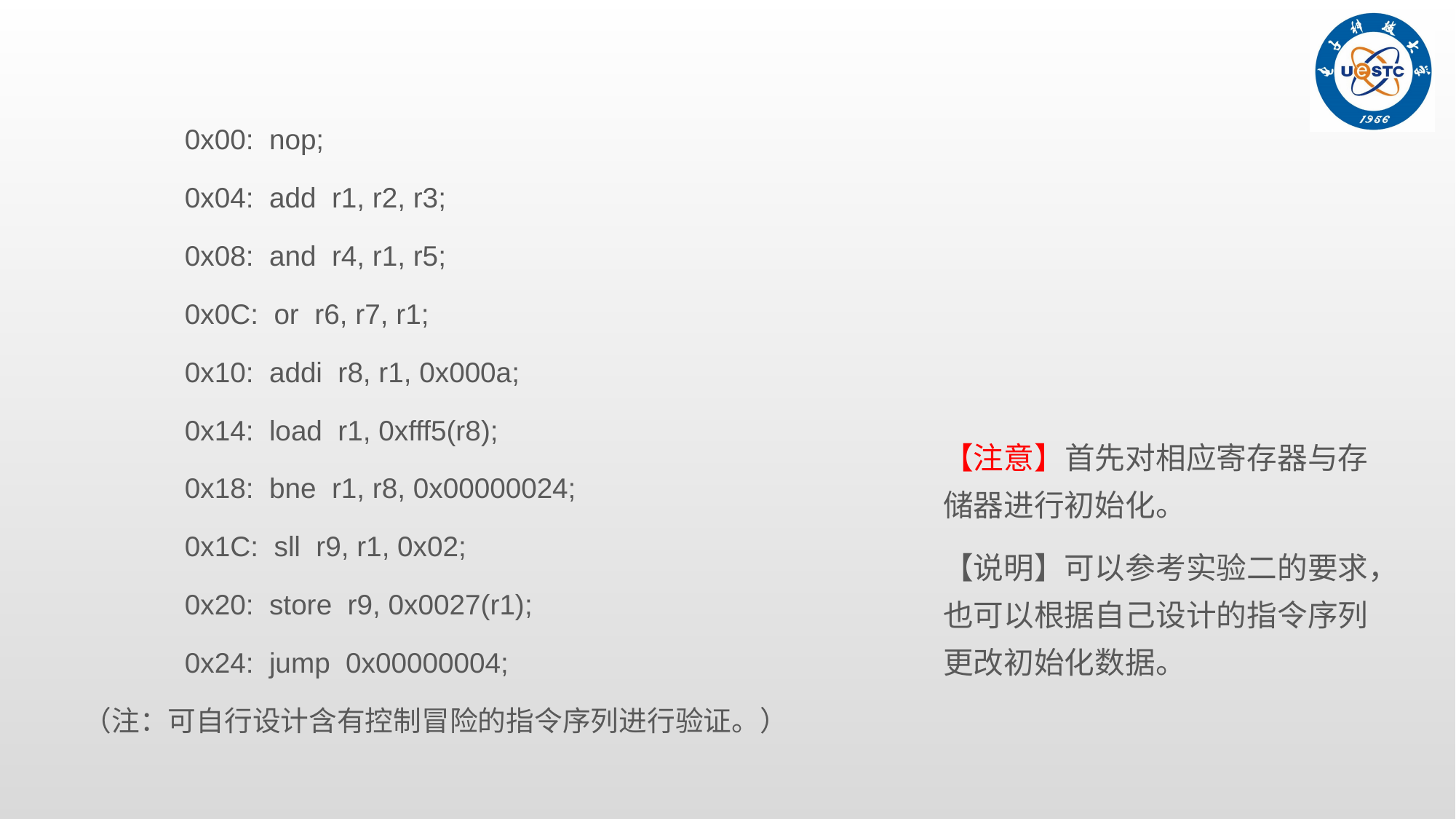

0x00:  nop;
		0x04:  add  r1, r2, r3;
		0x08:  and  r4, r1, r5;
		0x0C:  or  r6, r7, r1;
		0x10:  addi  r8, r1, 0x000a;
		0x14:  load  r1, 0xfff5(r8);
		0x18:  bne  r1, r8, 0x00000024;
		0x1C:  sll  r9, r1, 0x02;
		0x20:  store  r9, 0x0027(r1);
		0x24:  jump  0x00000004;
（注：可自行设计含有控制冒险的指令序列进行验证。）
【注意】首先对相应寄存器与存储器进行初始化。
【说明】可以参考实验二的要求，也可以根据自己设计的指令序列更改初始化数据。